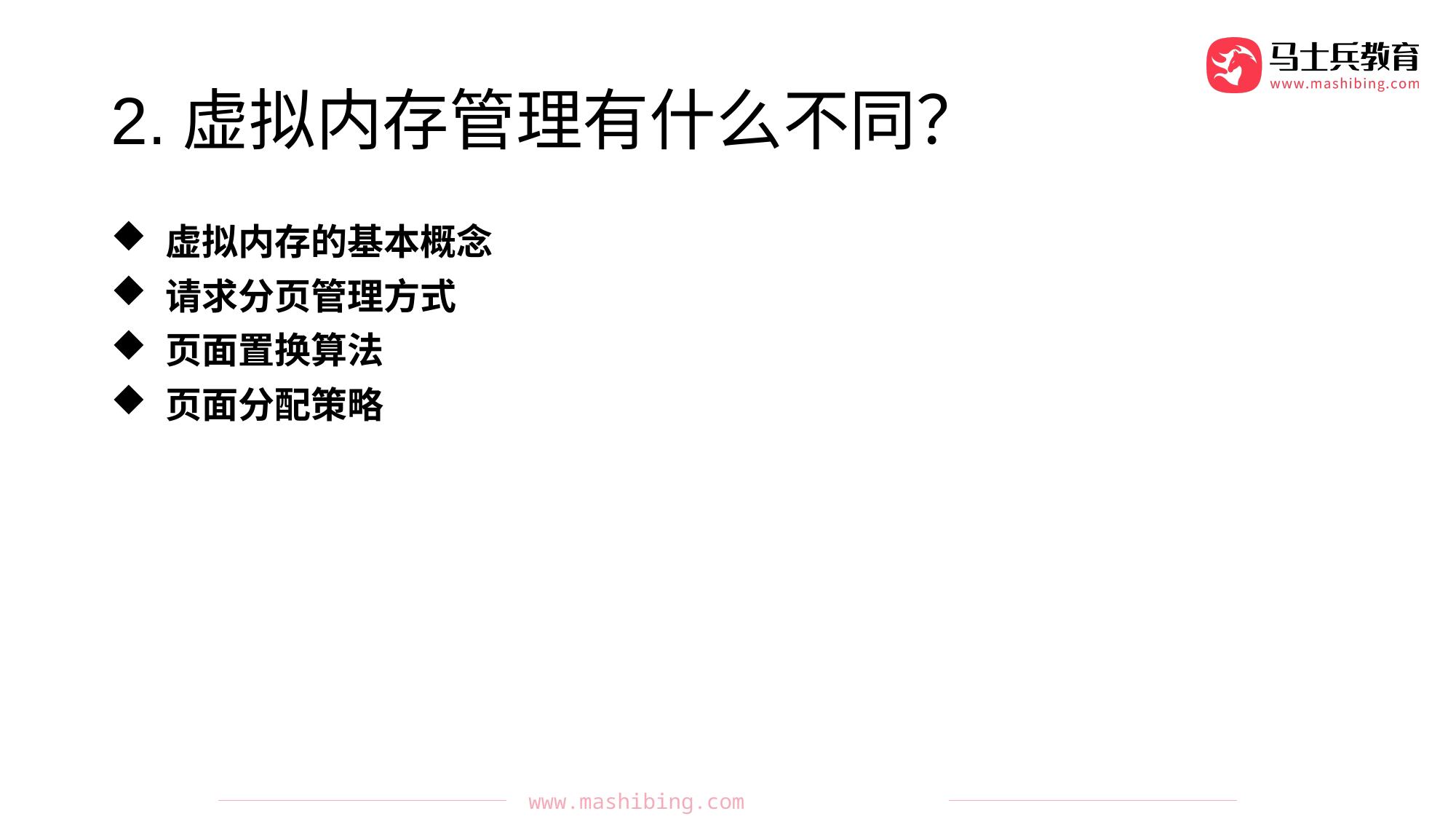

# 2.虚拟内存管理有什么不同？
虚拟内存的基本概念
请求分页管理方式
页面置换算法
页面分配策略